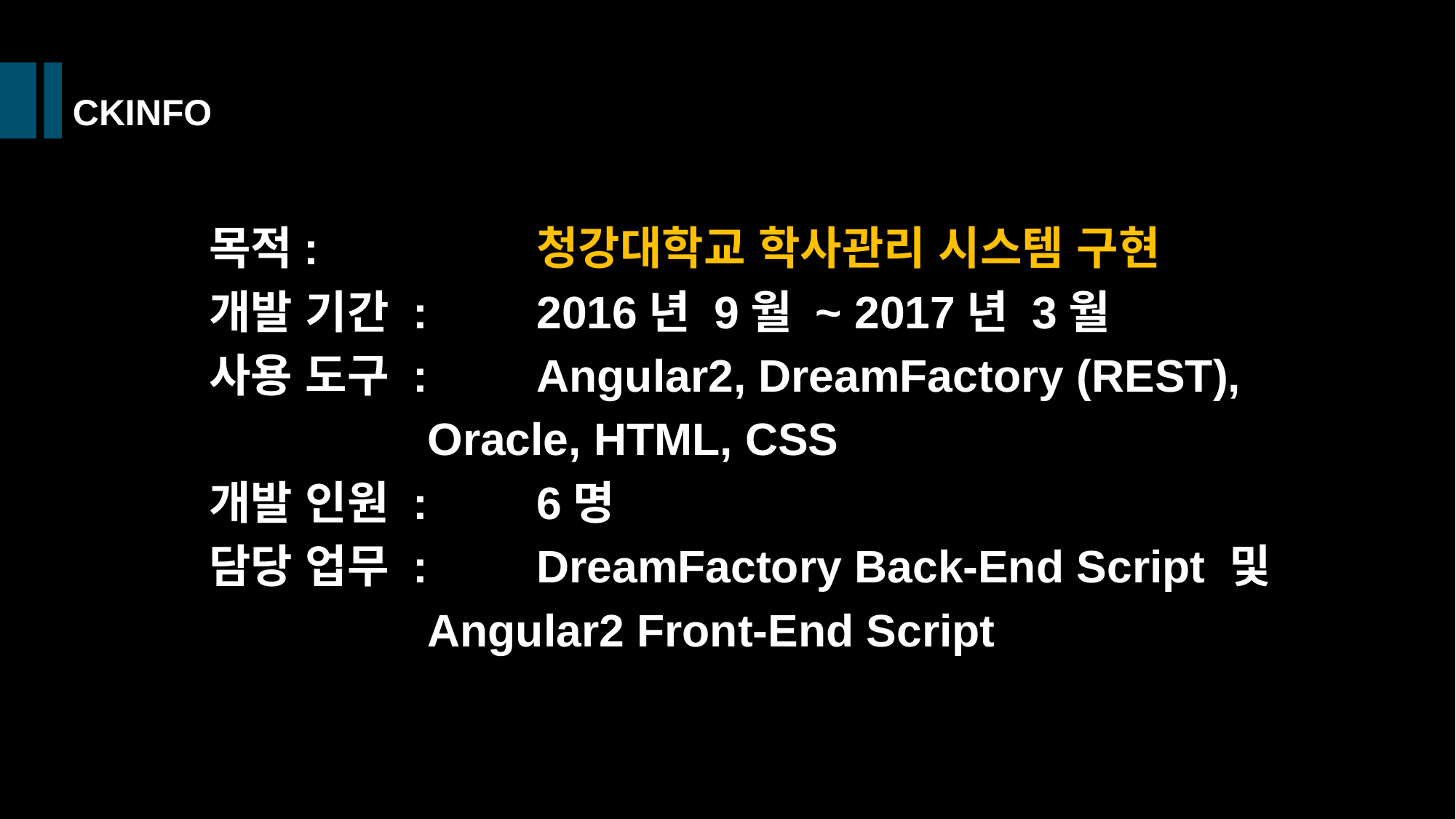

CKINFO
목적:		청강대학교 학사관리 시스템 구현
개발 기간 : 	2016년 9월 ~ 2017년 3월
사용 도구 : 	Angular2, DreamFactory (REST),
		Oracle, HTML, CSS
개발 인원 : 	6명
담당 업무 : 	DreamFactory Back-End Script 및
		Angular2 Front-End Script